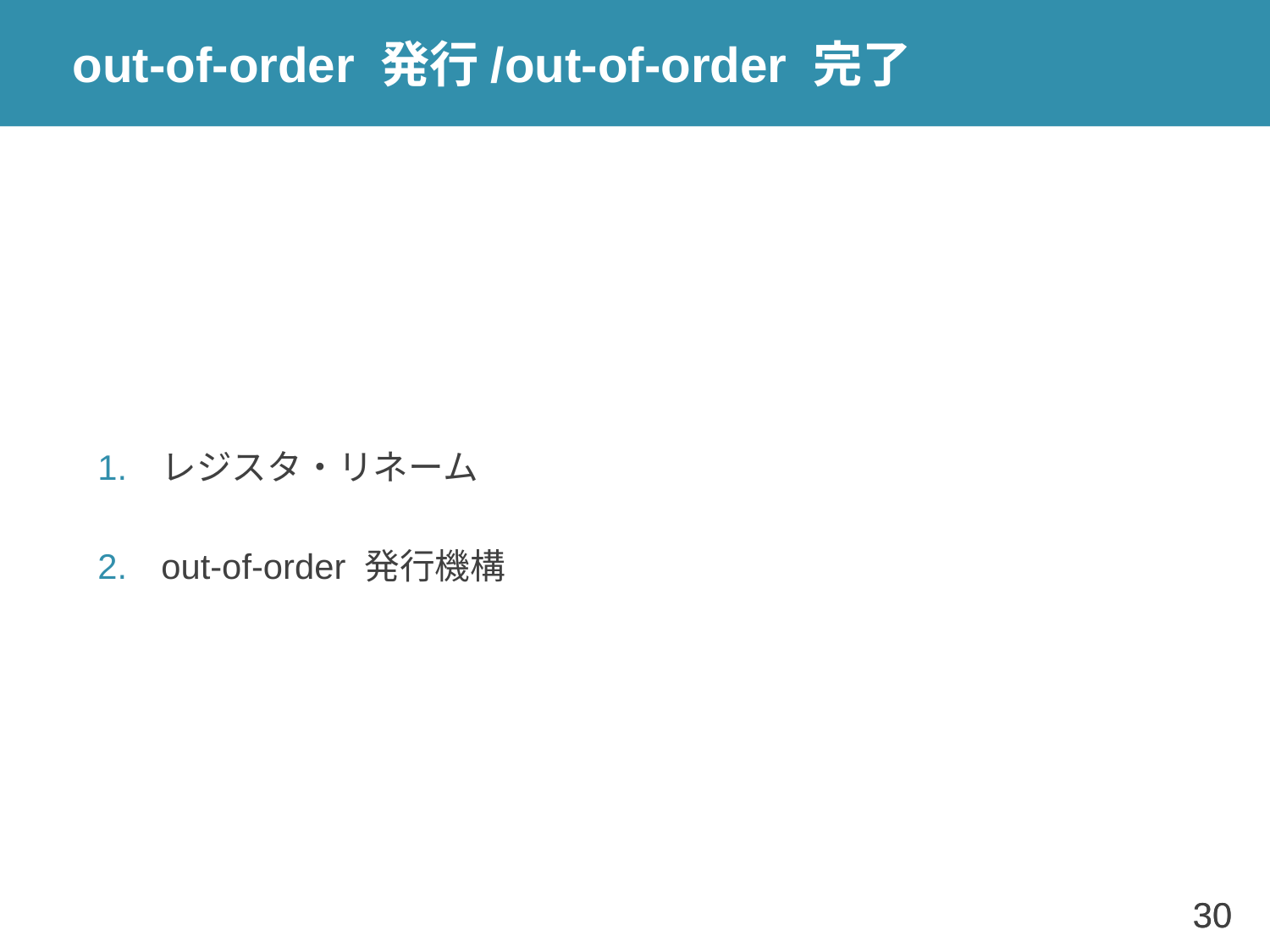

# out-of-order 発行/out-of-order 完了
レジスタ・リネーム
out-of-order 発行機構